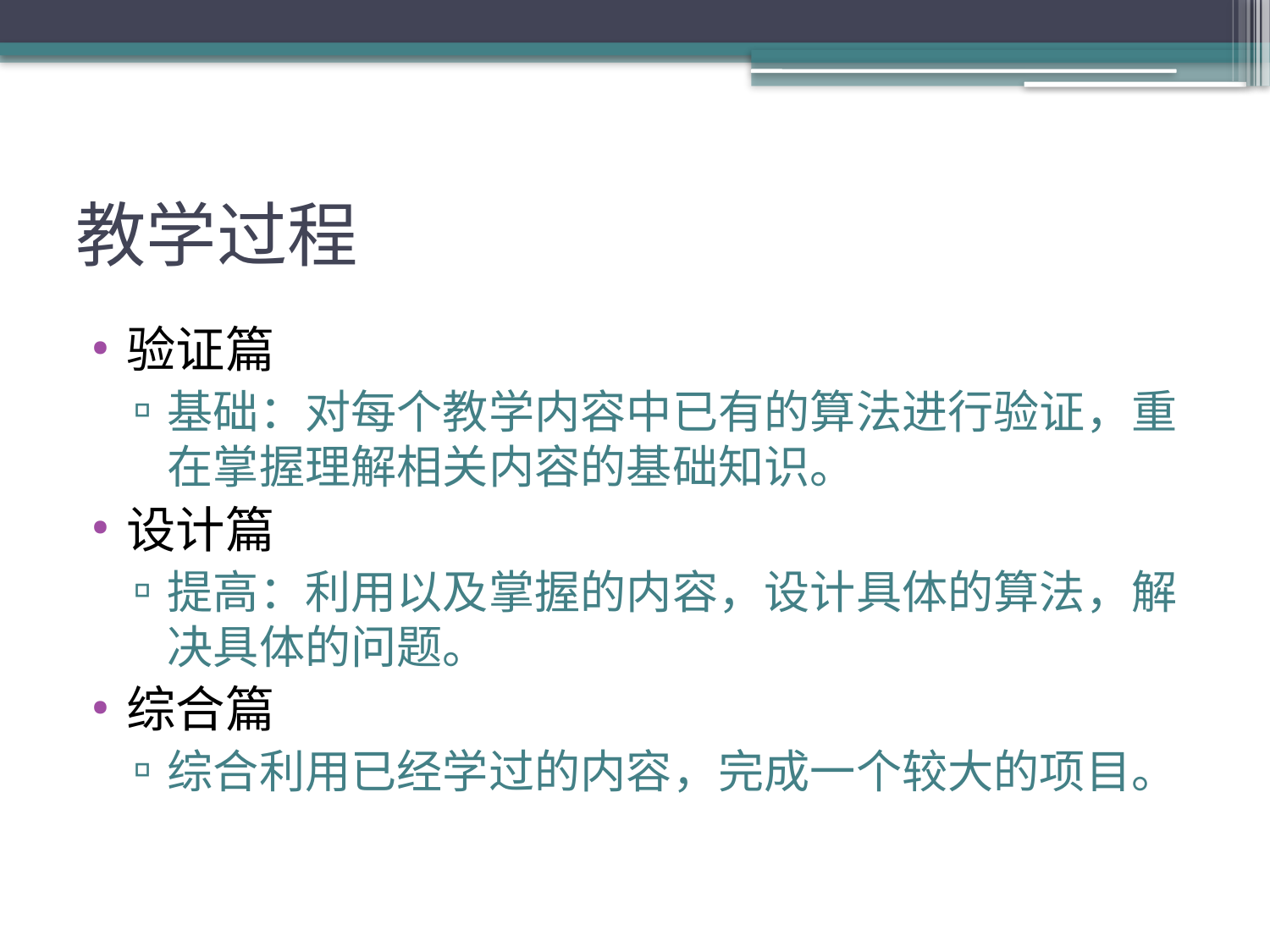

# 教学过程
验证篇
基础：对每个教学内容中已有的算法进行验证，重在掌握理解相关内容的基础知识。
设计篇
提高：利用以及掌握的内容，设计具体的算法，解决具体的问题。
综合篇
综合利用已经学过的内容，完成一个较大的项目。